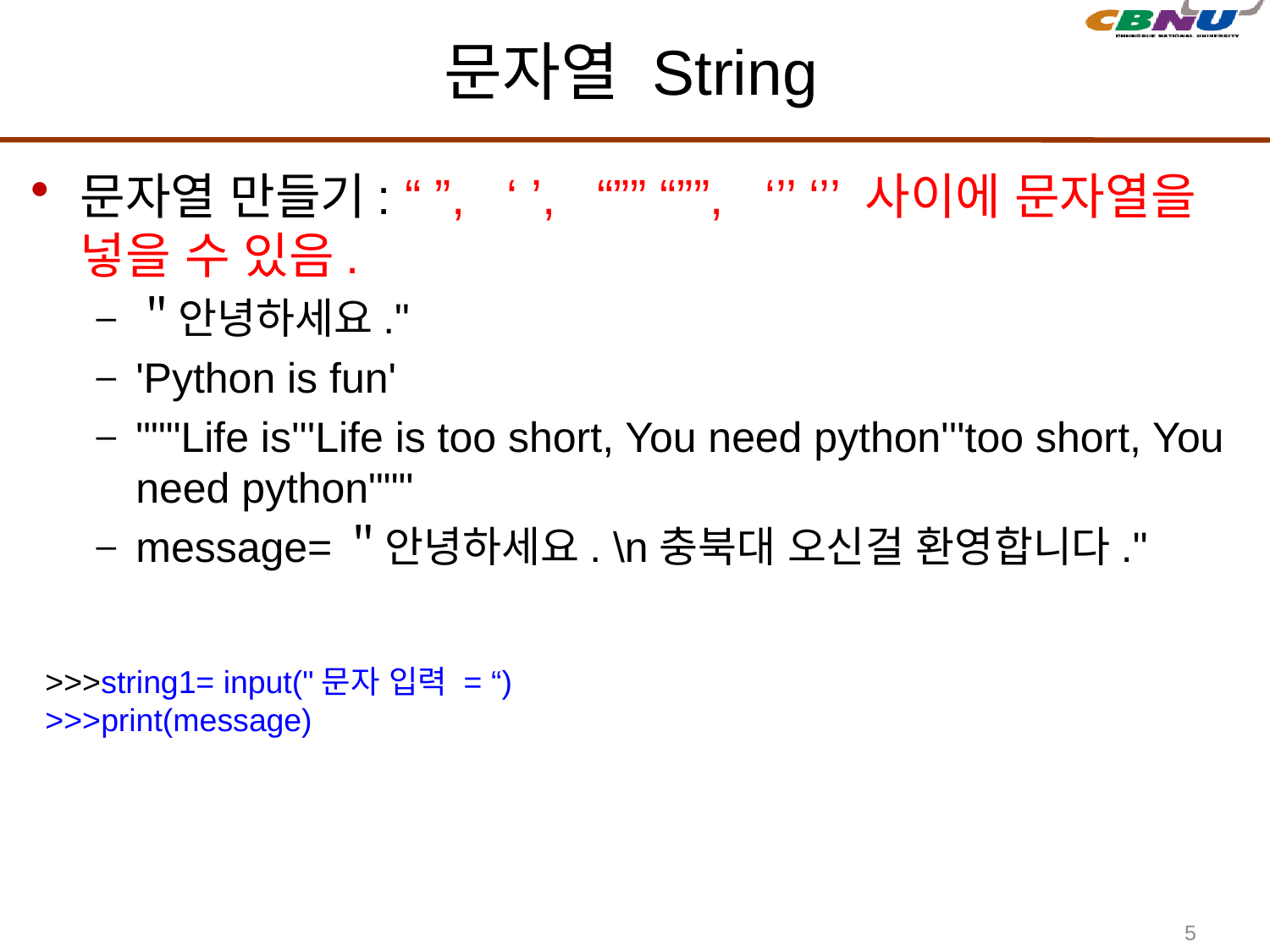

# 문자열 String
문자열 만들기: “ ”,   ‘ ’,   “”” “””,   ‘’’ ‘’’ 사이에 문자열을 넣을 수 있음.
＂안녕하세요."
'Python is fun'
"""Life is'''Life is too short, You need python'''too short, You need python"""
message=＂안녕하세요. \n충북대 오신걸 환영합니다."
>>>string1= input("문자 입력 = “)
>>>print(message)
5